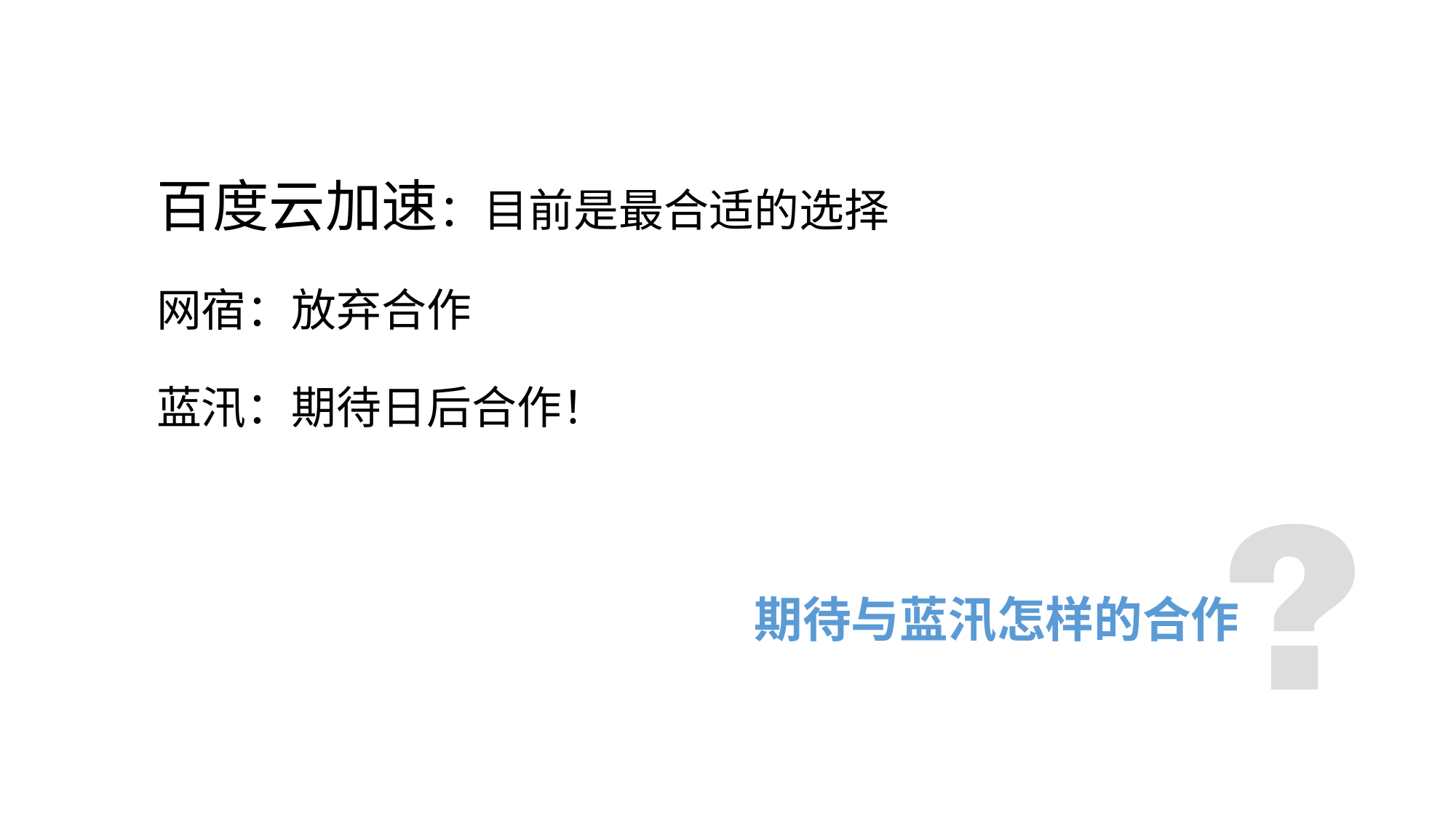

# 百度云加速：目前是最合适的选择 网宿：放弃合作 蓝汛：期待日后合作！
?
期待与蓝汛怎样的合作